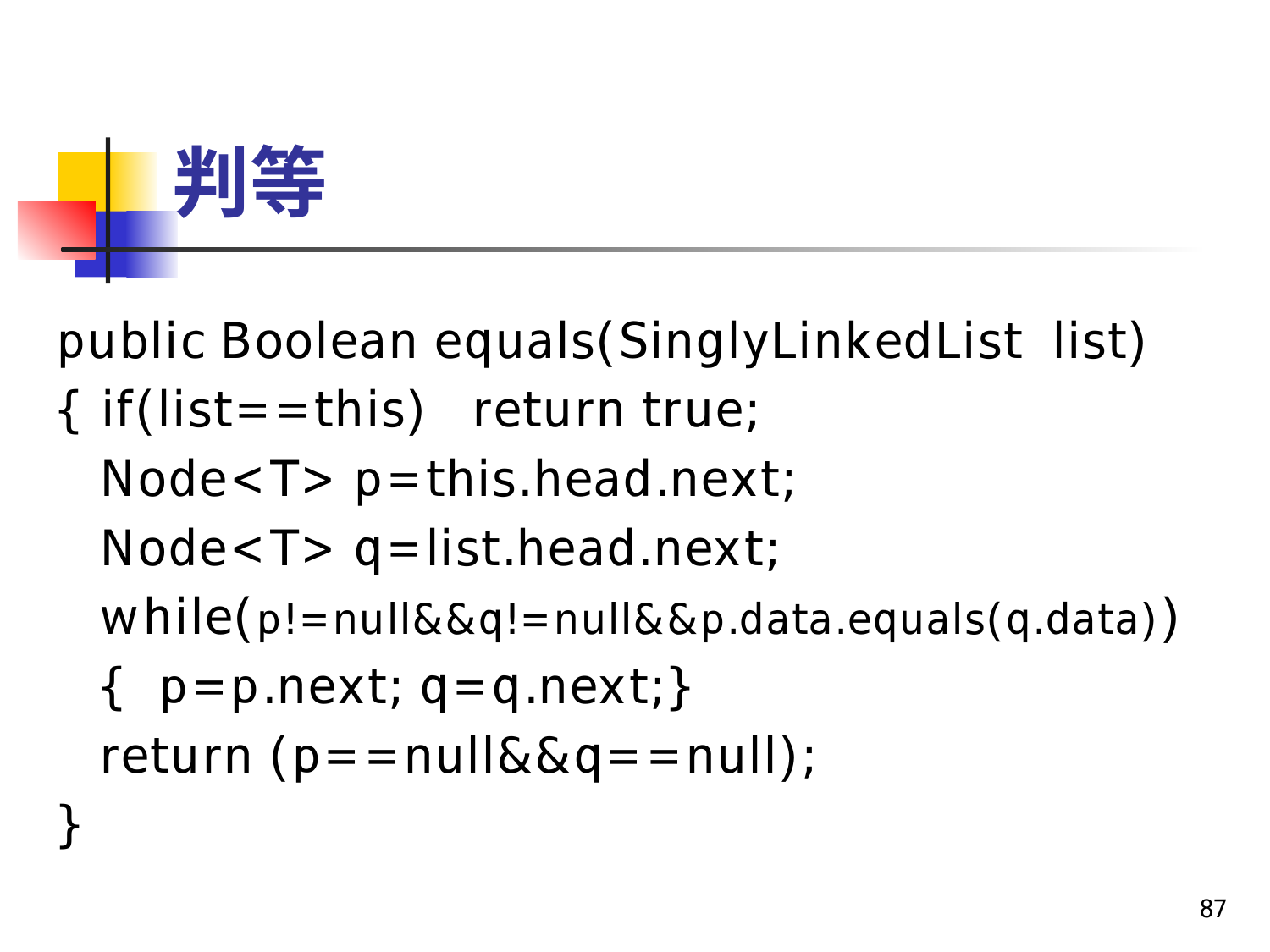

# 判等
public Boolean equals(SinglyLinkedList  list)
{ if(list==this)   return true;
   Node<T> p=this.head.next;
   Node<T> q=list.head.next;
   while(p!=null&&q!=null&&p.data.equals(q.data))
   {  p=p.next; q=q.next;}
   return (p==null&&q==null);
}

87